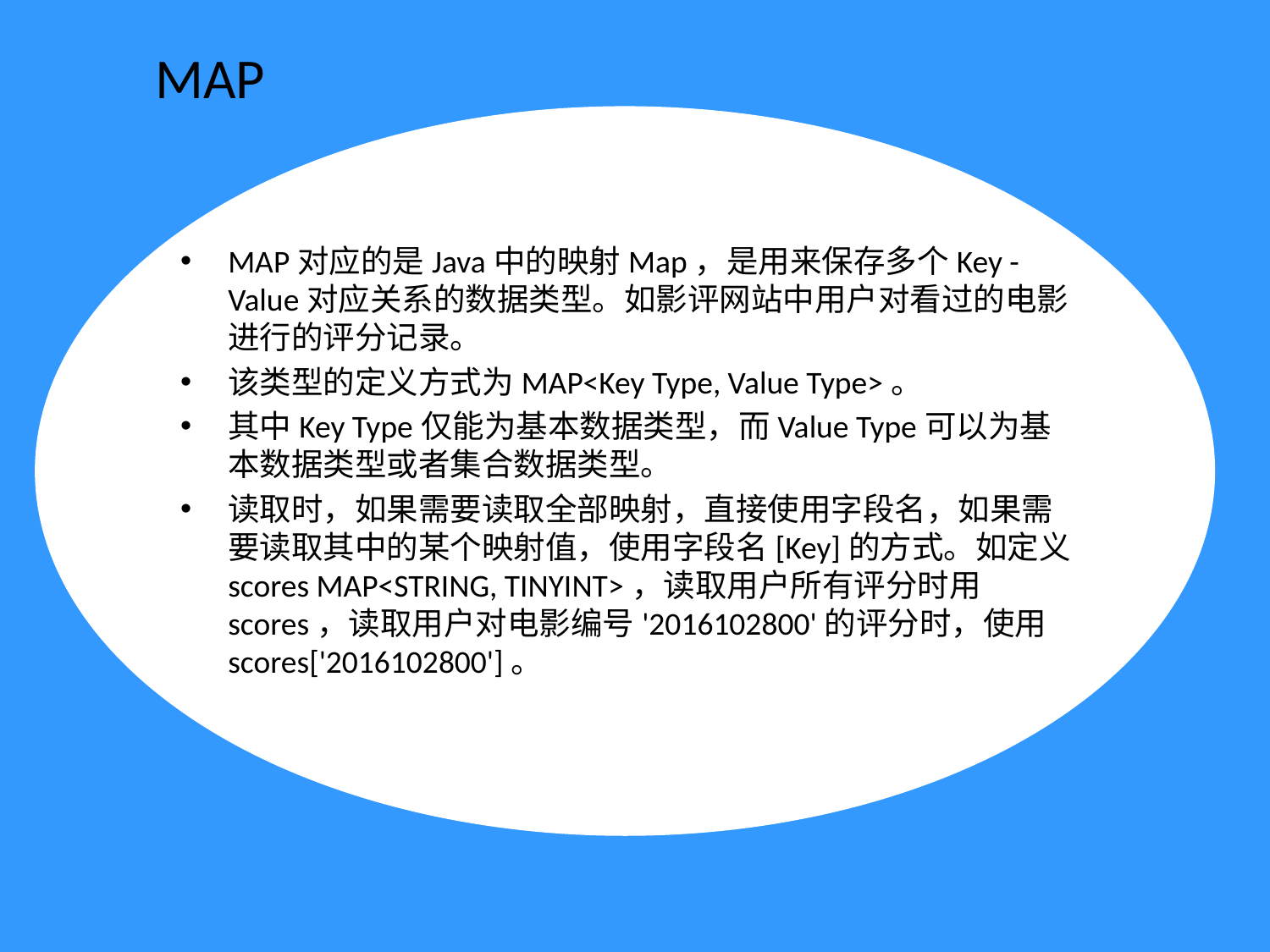

# MAP
MAP对应的是Java中的映射Map，是用来保存多个Key - Value对应关系的数据类型。如影评网站中用户对看过的电影进行的评分记录。
该类型的定义方式为MAP<Key Type, Value Type>。
其中Key Type仅能为基本数据类型，而Value Type可以为基本数据类型或者集合数据类型。
读取时，如果需要读取全部映射，直接使用字段名，如果需要读取其中的某个映射值，使用字段名[Key]的方式。如定义scores MAP<STRING, TINYINT>，读取用户所有评分时用scores，读取用户对电影编号'2016102800'的评分时，使用scores['2016102800']。